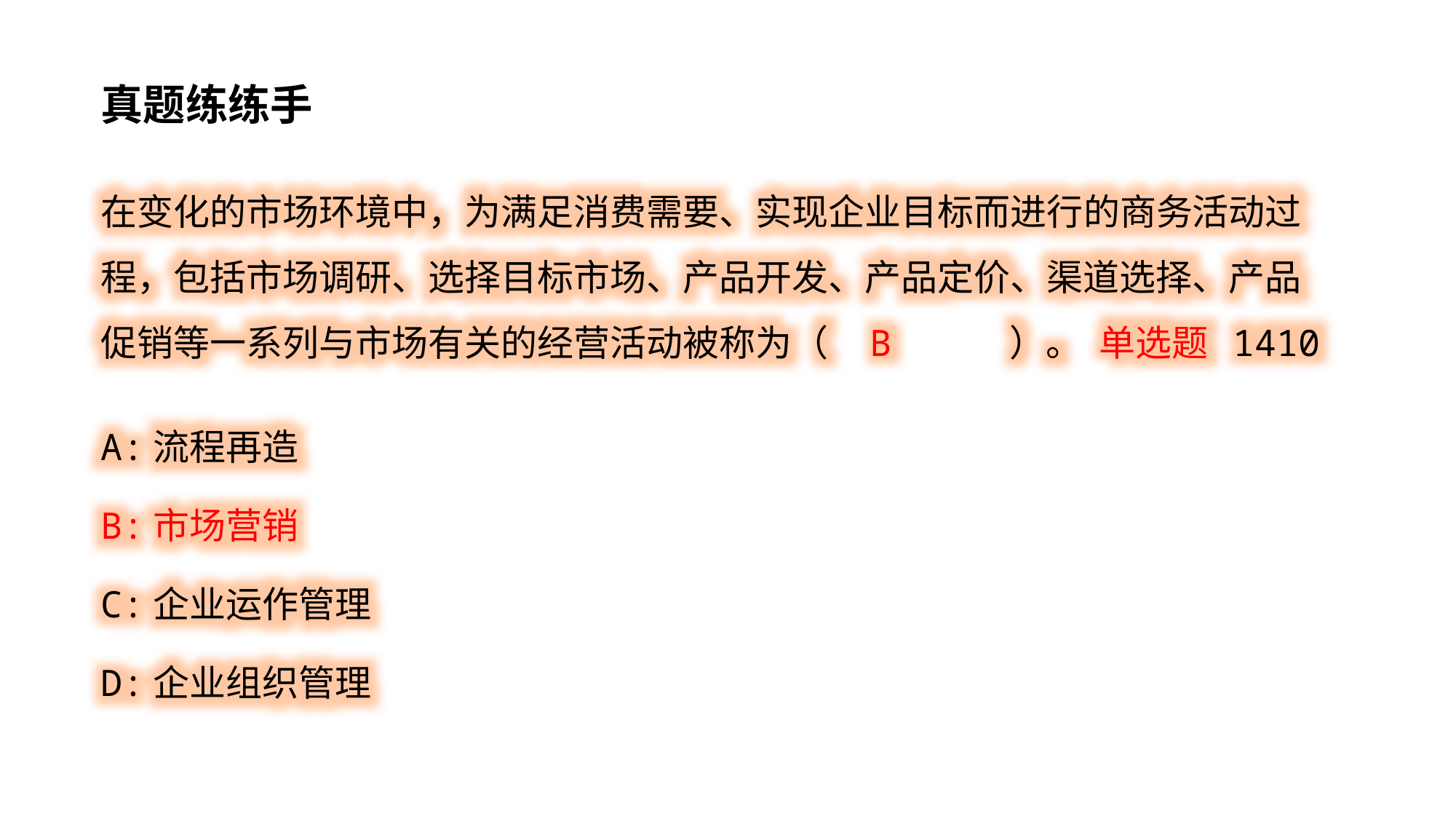

真题练练手
在变化的市场环境中，为满足消费需要、实现企业目标而进行的商务活动过程，包括市场调研、选择目标市场、产品开发、产品定价、渠道选择、产品促销等一系列与市场有关的经营活动被称为（    B     ）。  单选题  1410

A:流程再造

B:市场营销

C:企业运作管理

D:企业组织管理